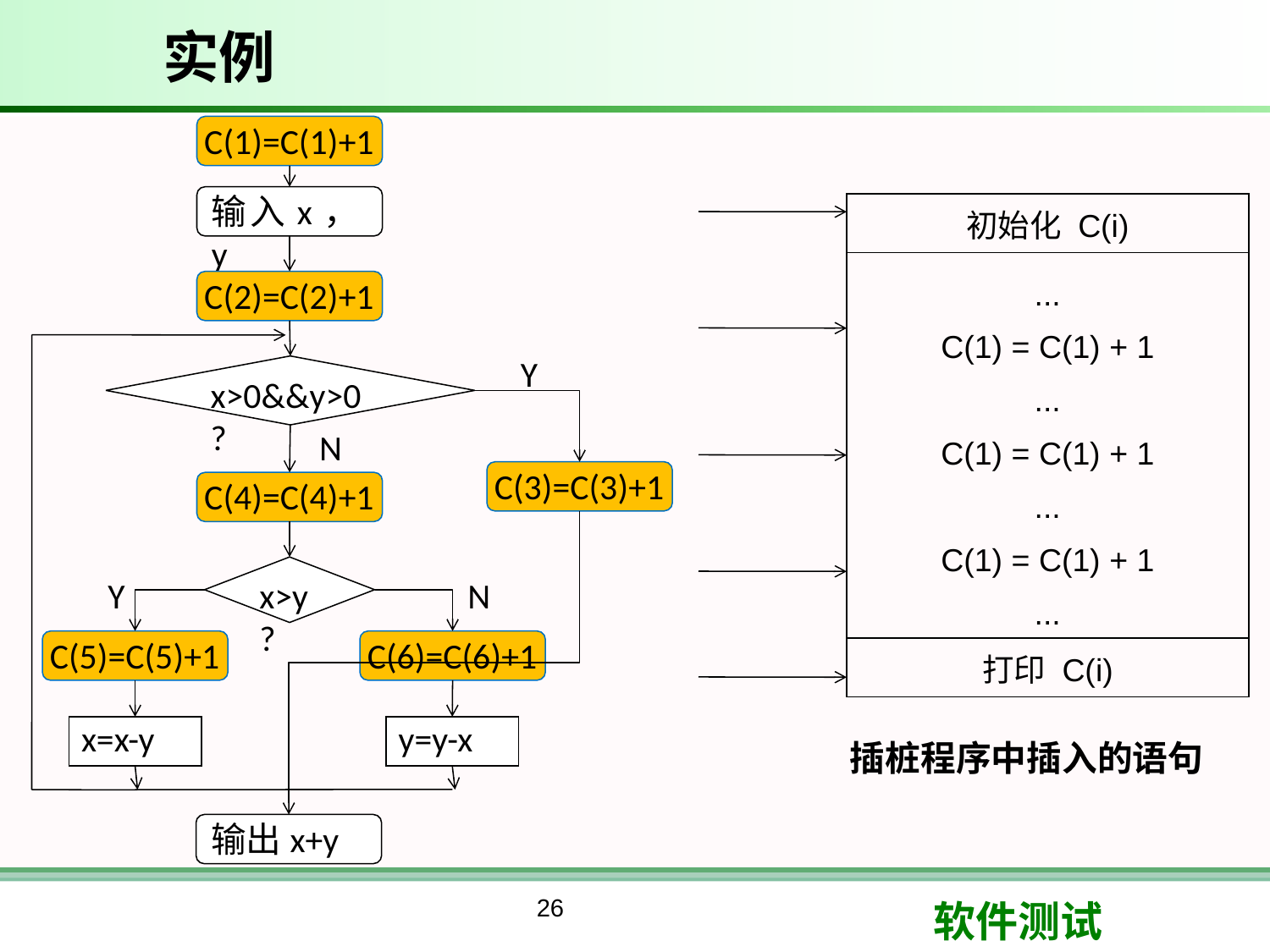

# 实例
C(1)=C(1)+1
输入x，y
C(2)=C(2)+1
Y
x>0&&y>0?
N
C(3)=C(3)+1
C(4)=C(4)+1
x>y?
Y
N
C(5)=C(5)+1
C(6)=C(6)+1
x=x-y
y=y-x
输出x+y
| 初始化 C(i) |
| --- |
| ... C(1) = C(1) + 1 ... C(1) = C(1) + 1 ... C(1) = C(1) + 1 ... |
| 打印 C(i) |
插桩程序中插入的语句
26